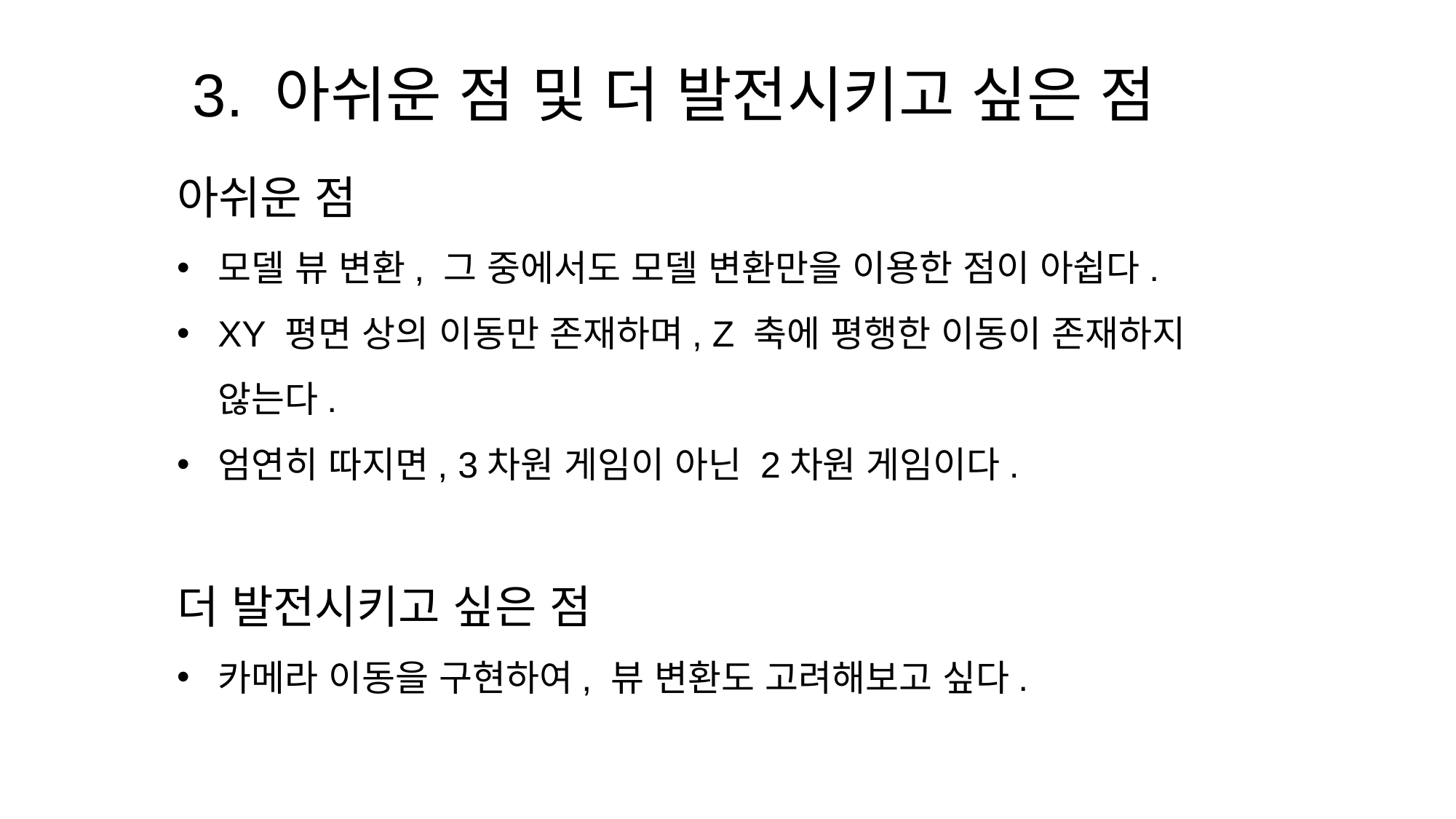

3. 아쉬운 점 및 더 발전시키고 싶은 점
아쉬운 점
모델 뷰 변환, 그 중에서도 모델 변환만을 이용한 점이 아쉽다.
XY 평면 상의 이동만 존재하며, Z 축에 평행한 이동이 존재하지 않는다.
엄연히 따지면, 3차원 게임이 아닌 2차원 게임이다.

더 발전시키고 싶은 점
카메라 이동을 구현하여, 뷰 변환도 고려해보고 싶다.